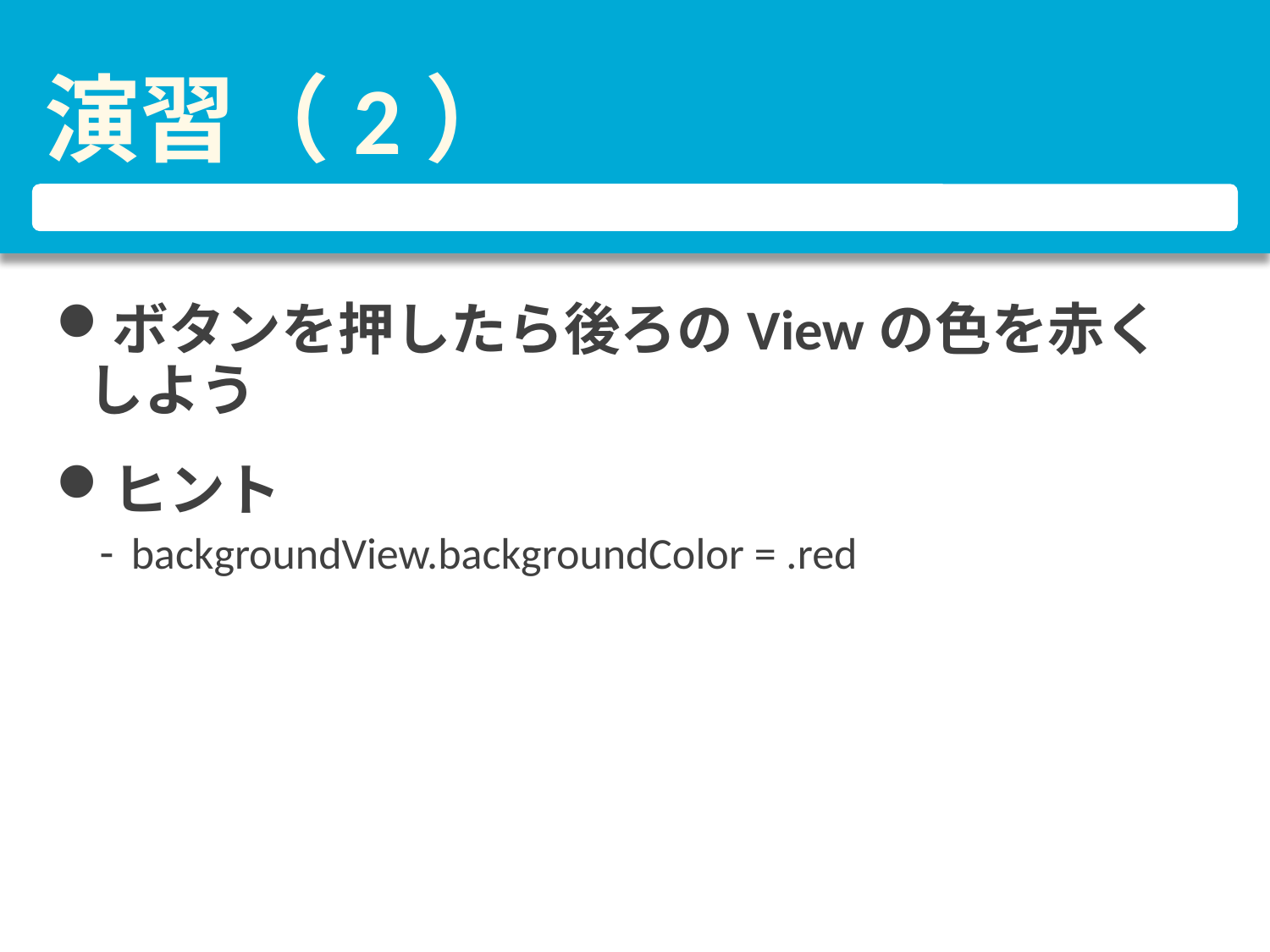

# 演習（2）
ボタンを押したら後ろのViewの色を赤くしよう
ヒント
backgroundView.backgroundColor = .red